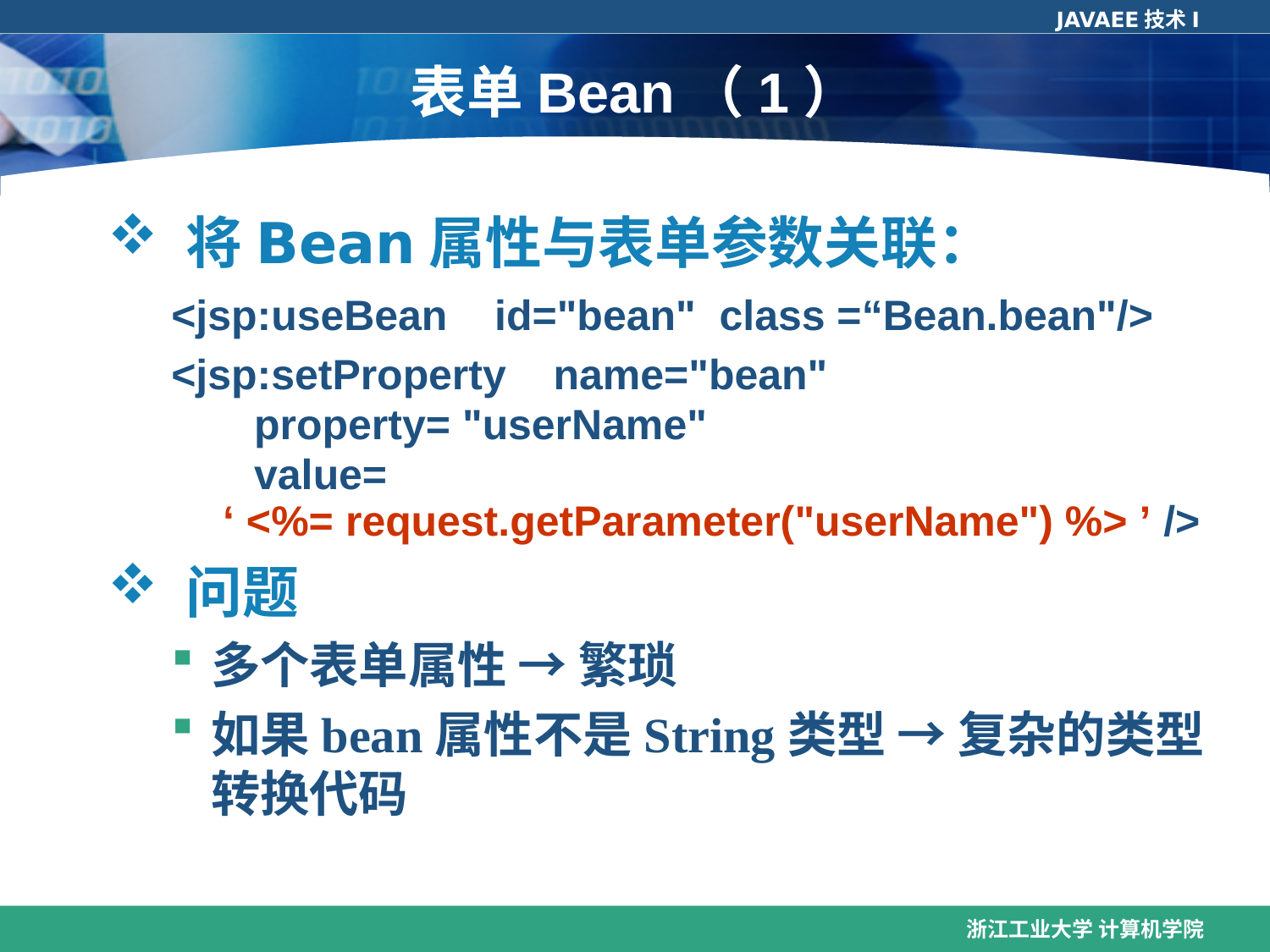

表单Bean（1）
 将Bean属性与表单参数关联：
<jsp:useBean    id="bean"  class =“Bean.bean"/>
<jsp:setProperty    name="bean"
       property= "userName"
       value=
 ‘ <%= request.getParameter("userName") %> ’ />
 问题
多个表单属性 → 繁琐
如果bean属性不是String类型 → 复杂的类型转换代码